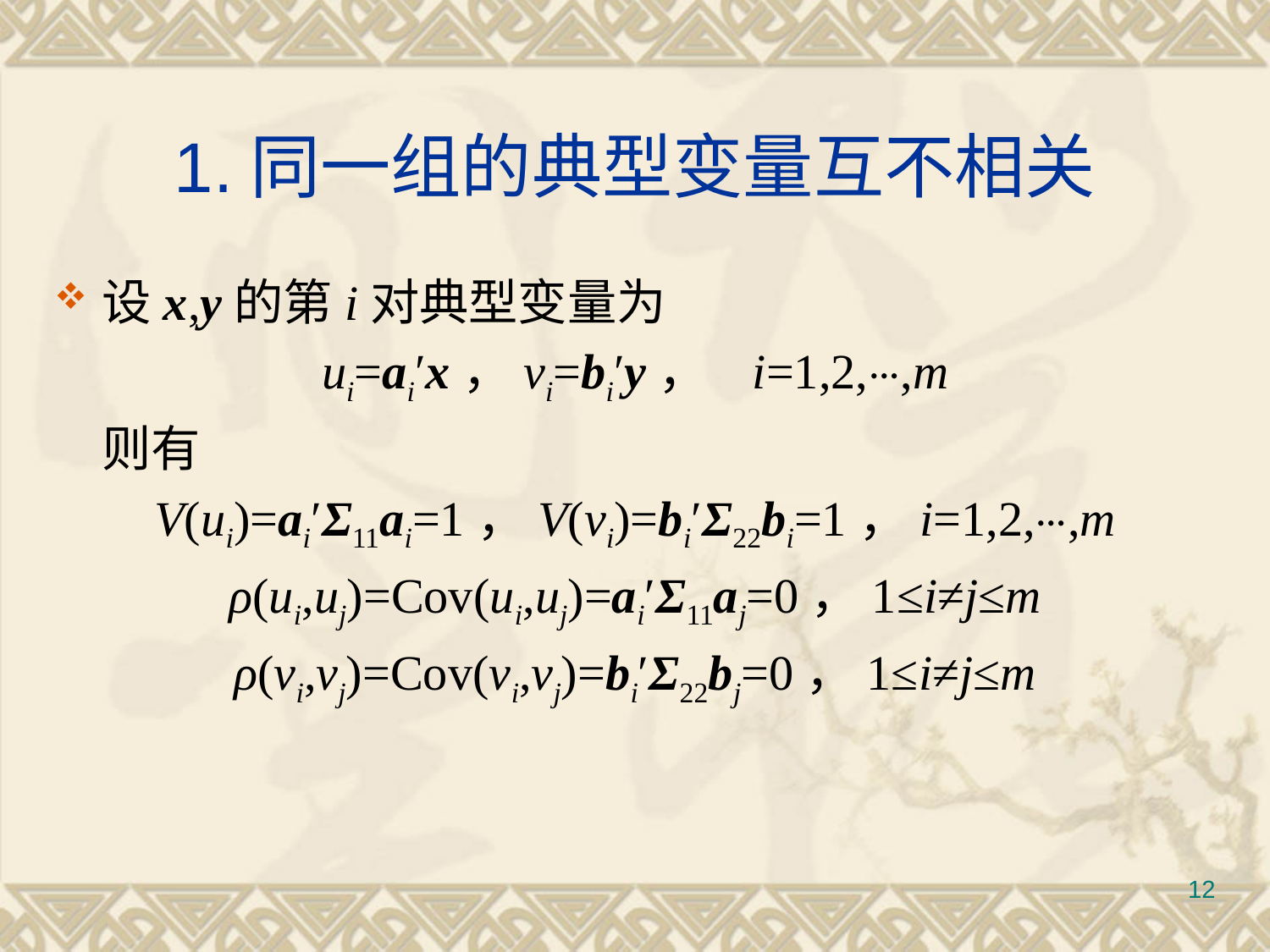

# 1.同一组的典型变量互不相关
设x,y的第i对典型变量为
ui=ai′x，vi=bi′y，   i=1,2,⋯,m
	则有
V(ui)=ai′Σ11ai=1，V(vi)=bi′Σ22bi=1，i=1,2,⋯,m
ρ(ui,uj)=Cov(ui,uj)=ai′Σ11aj=0，1≤i≠j≤m
ρ(vi,vj)=Cov(vi,vj)=bi′Σ22bj=0，1≤i≠j≤m
12